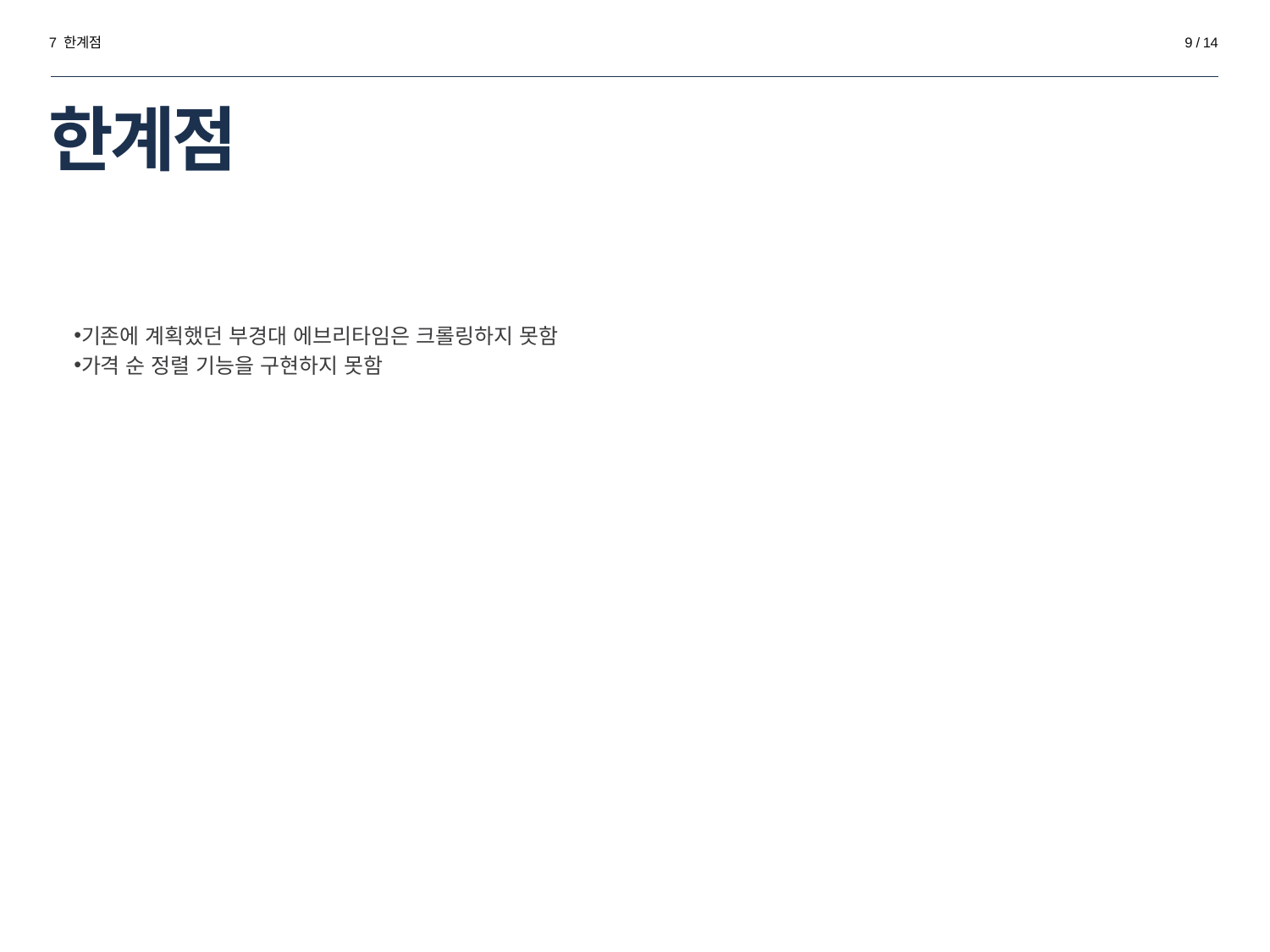

7 한계점
9 / 14
# 한계점

기존에 계획했던 부경대 에브리타임은 크롤링하지 못함
가격 순 정렬 기능을 구현하지 못함